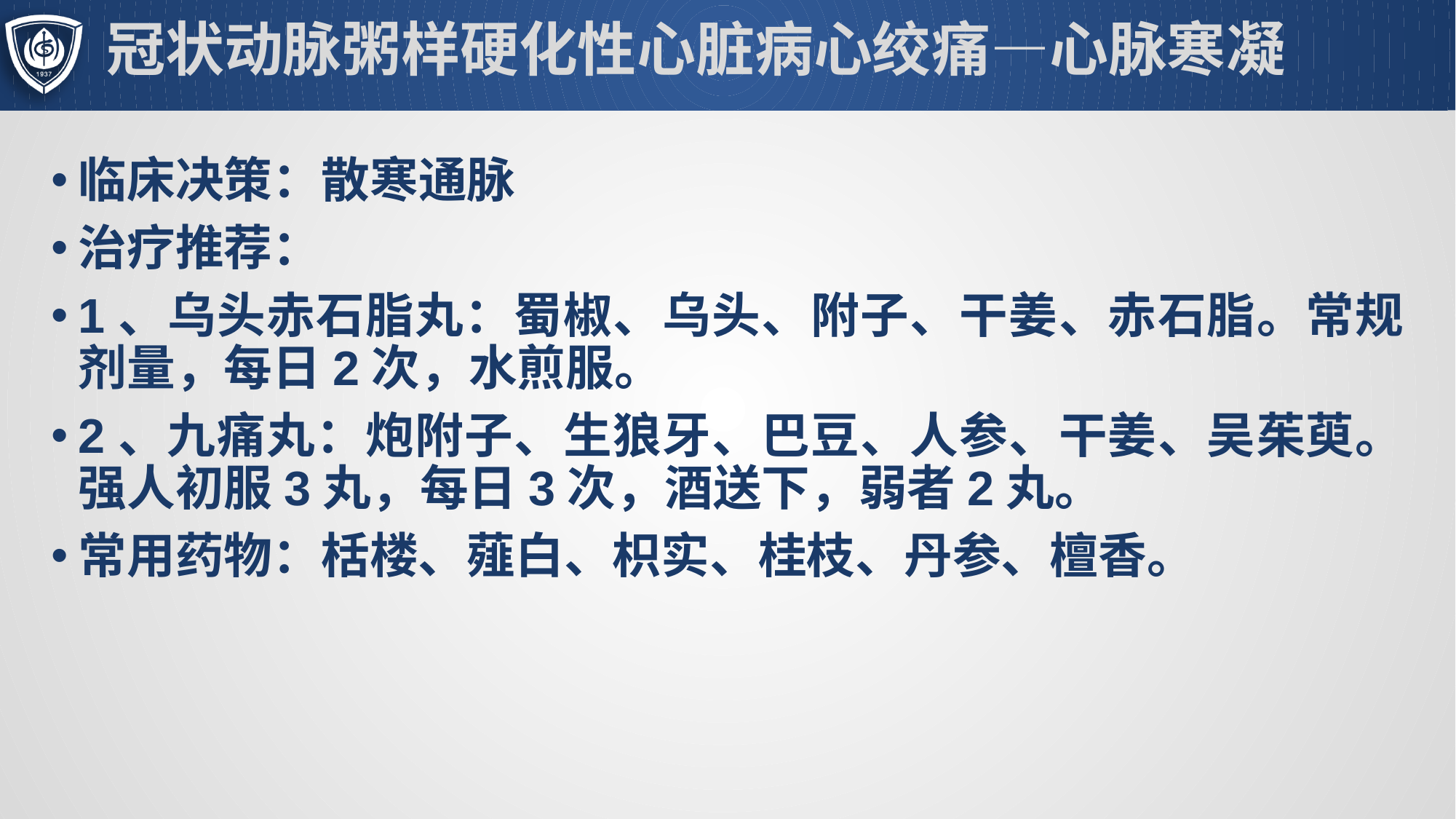

# 冠状动脉粥样硬化性心脏病心绞痛—心脉寒凝
临床决策：散寒通脉
治疗推荐：
1、乌头赤石脂丸：蜀椒、乌头、附子、干姜、赤石脂。常规剂量，每日2次，水煎服。
2、九痛丸：炮附子、生狼牙、巴豆、人参、干姜、吴茱萸。强人初服3丸，每日3次，酒送下，弱者2丸。
常用药物：栝楼、薤白、枳实、桂枝、丹参、檀香。